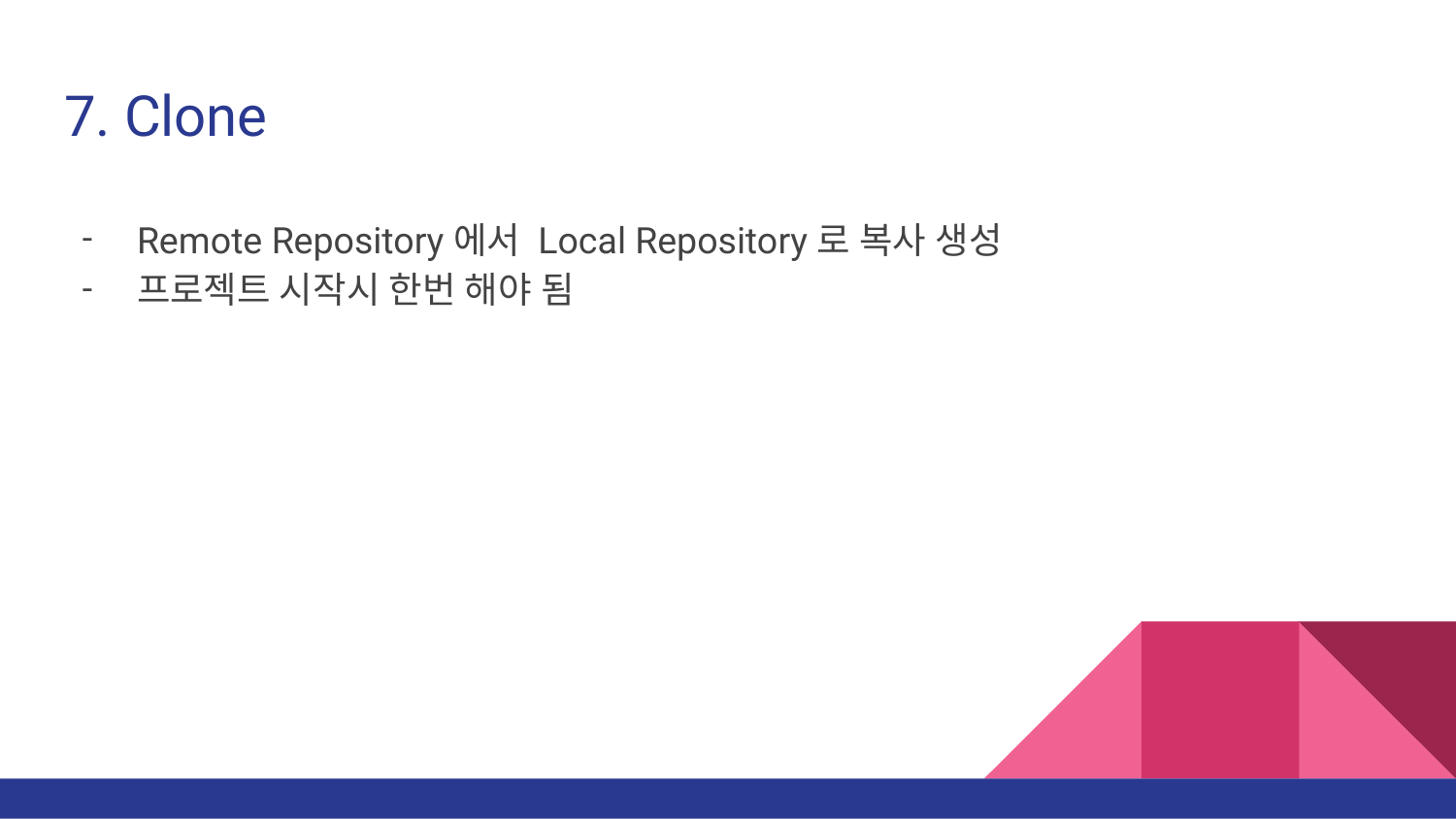

# 7. Clone
Remote Repository에서 Local Repository로 복사 생성
프로젝트 시작시 한번 해야 됨